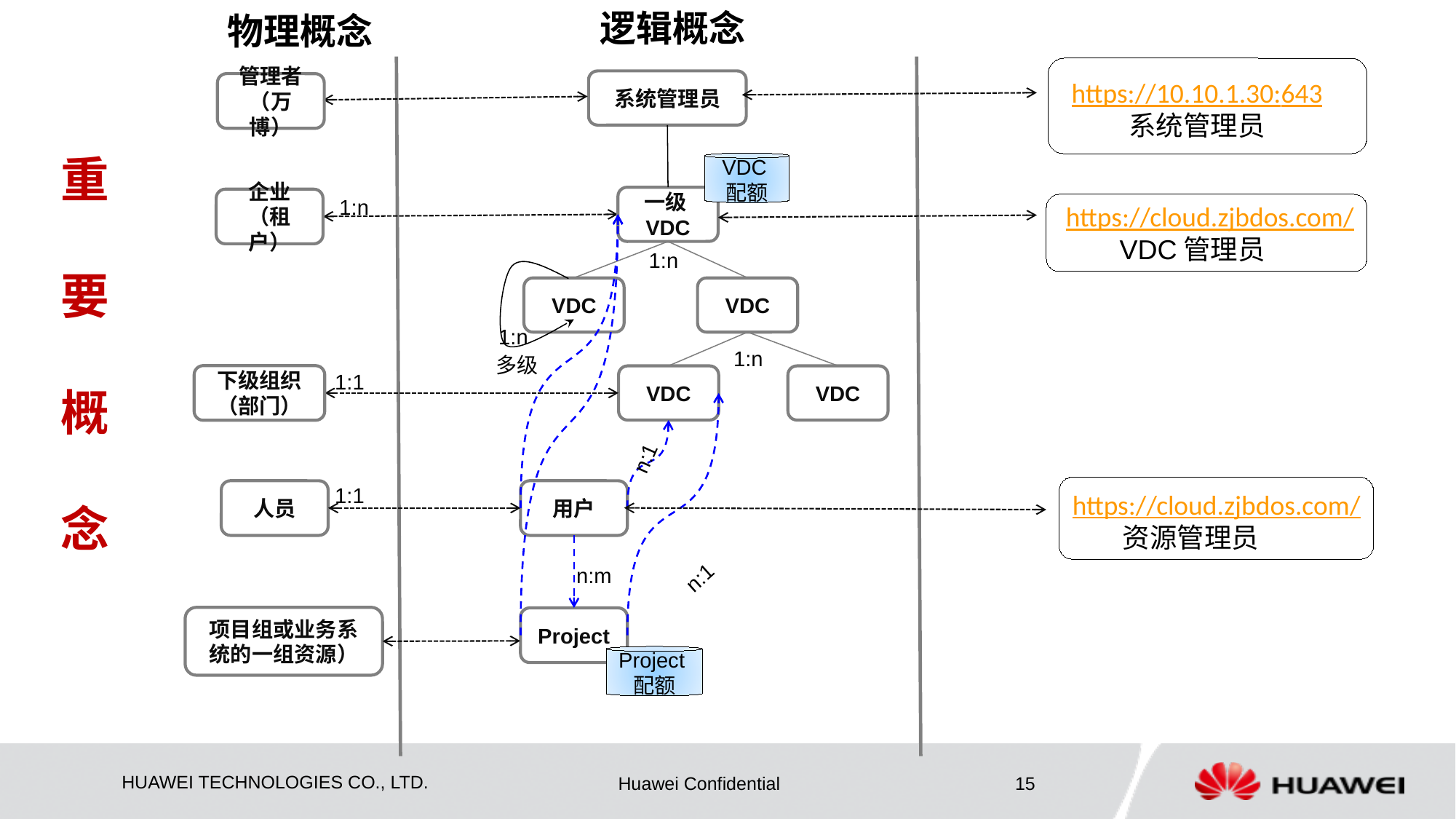

逻辑概念
物理概念
VDC配额
一级VDC
1:n
企业
（租户）
1:n

VDC
VDC
1:n
1:n
多级
1:1
下级组织（部门）
VDC
VDC
n:1
1:1
人员
用户
n:m
n:1
项目组或业务系统的一组资源）
Project
Project配额

https://10.10.1.30:643
系统管理员
系统管理员
管理者
（万博）

https://cloud.zjbdos.com/
       VDC管理员

https://cloud.zjbdos.com/
       资源管理员
# 重 要 概 念